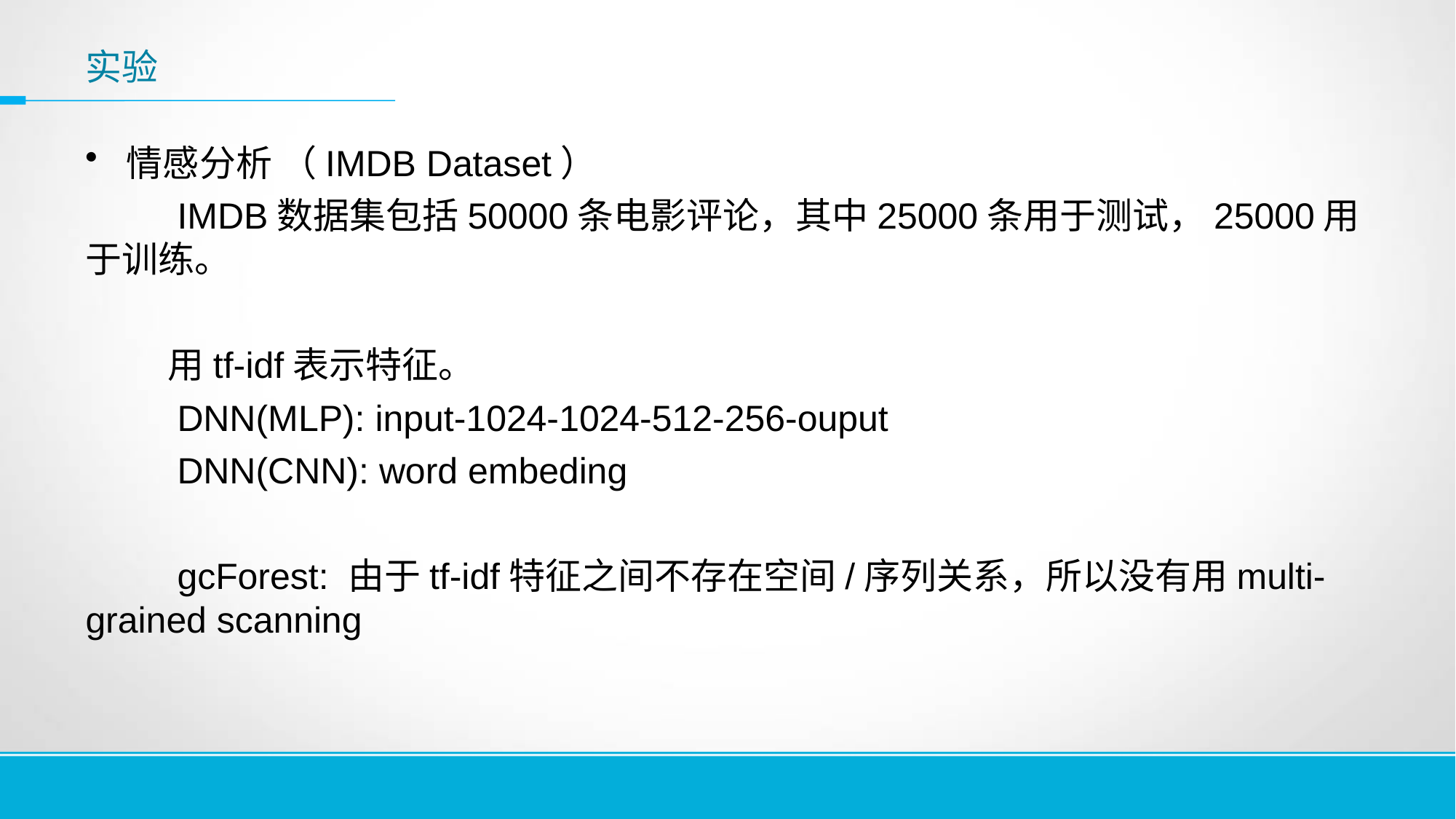

# 实验
情感分析 （IMDB Dataset）
         IMDB数据集包括50000条电影评论，其中25000条用于测试，25000用于训练。

         用tf-idf表示特征。
         DNN(MLP): input-1024-1024-512-256-ouput
         DNN(CNN): word embeding

         gcForest: 由于tf-idf特征之间不存在空间/序列关系，所以没有用multi-grained scanning